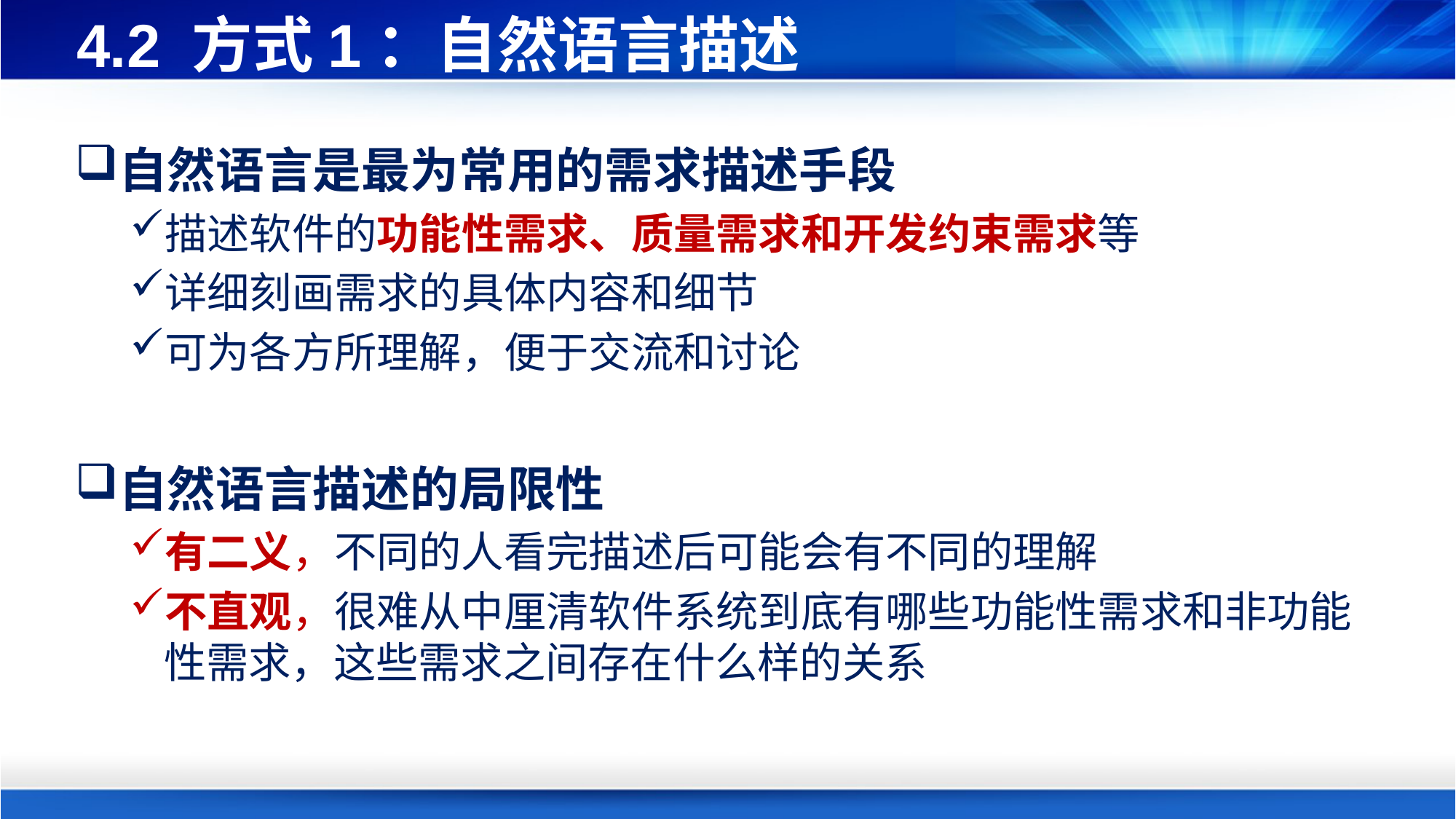

# 4.2 方式1：自然语言描述
自然语言是最为常用的需求描述手段
描述软件的功能性需求、质量需求和开发约束需求等
详细刻画需求的具体内容和细节
可为各方所理解，便于交流和讨论

自然语言描述的局限性
有二义，不同的人看完描述后可能会有不同的理解
不直观，很难从中厘清软件系统到底有哪些功能性需求和非功能性需求，这些需求之间存在什么样的关系